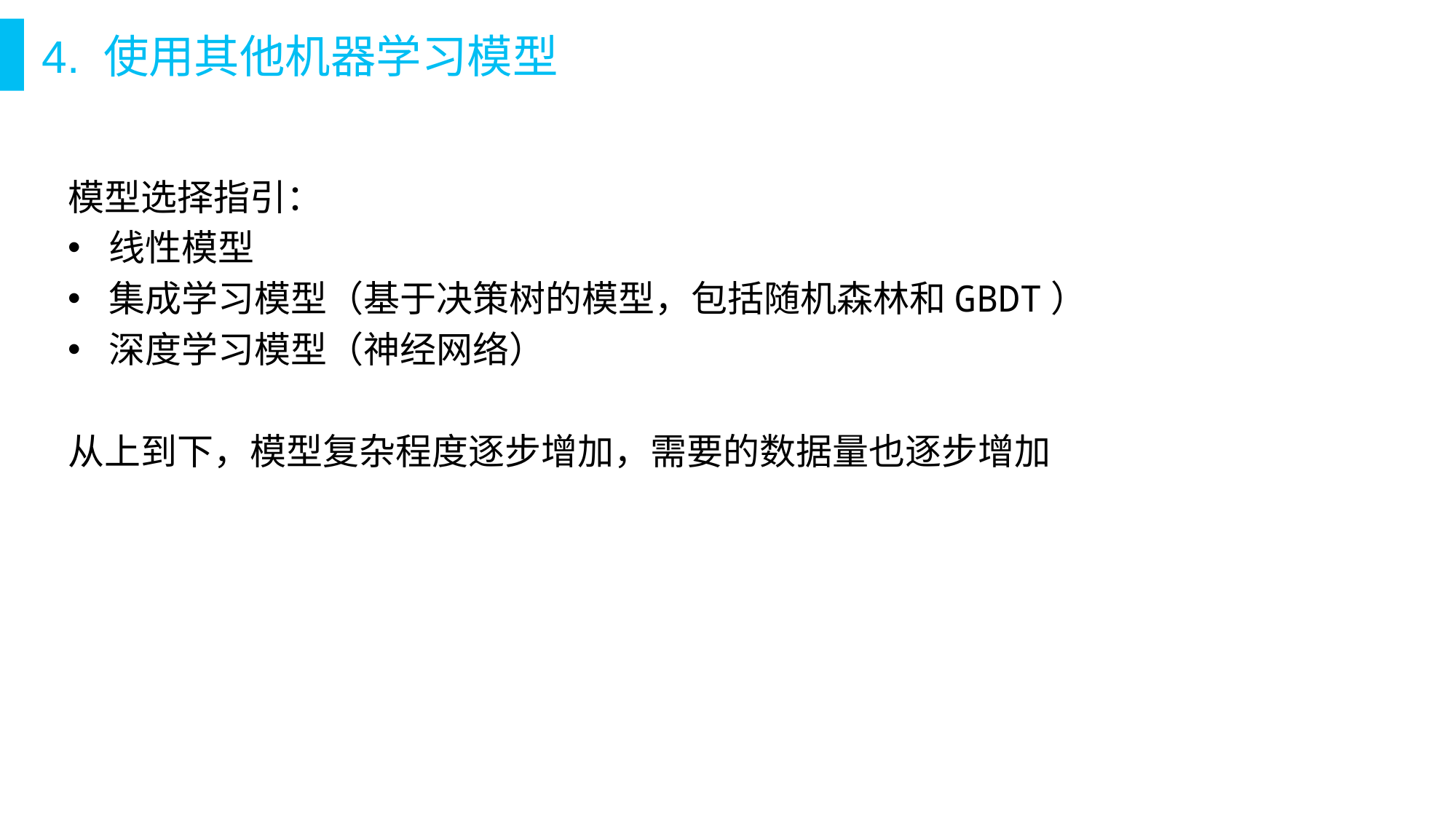

# 4. 使用其他机器学习模型
模型选择指引：
线性模型
集成学习模型（基于决策树的模型，包括随机森林和GBDT）
深度学习模型（神经网络）

从上到下，模型复杂程度逐步增加，需要的数据量也逐步增加